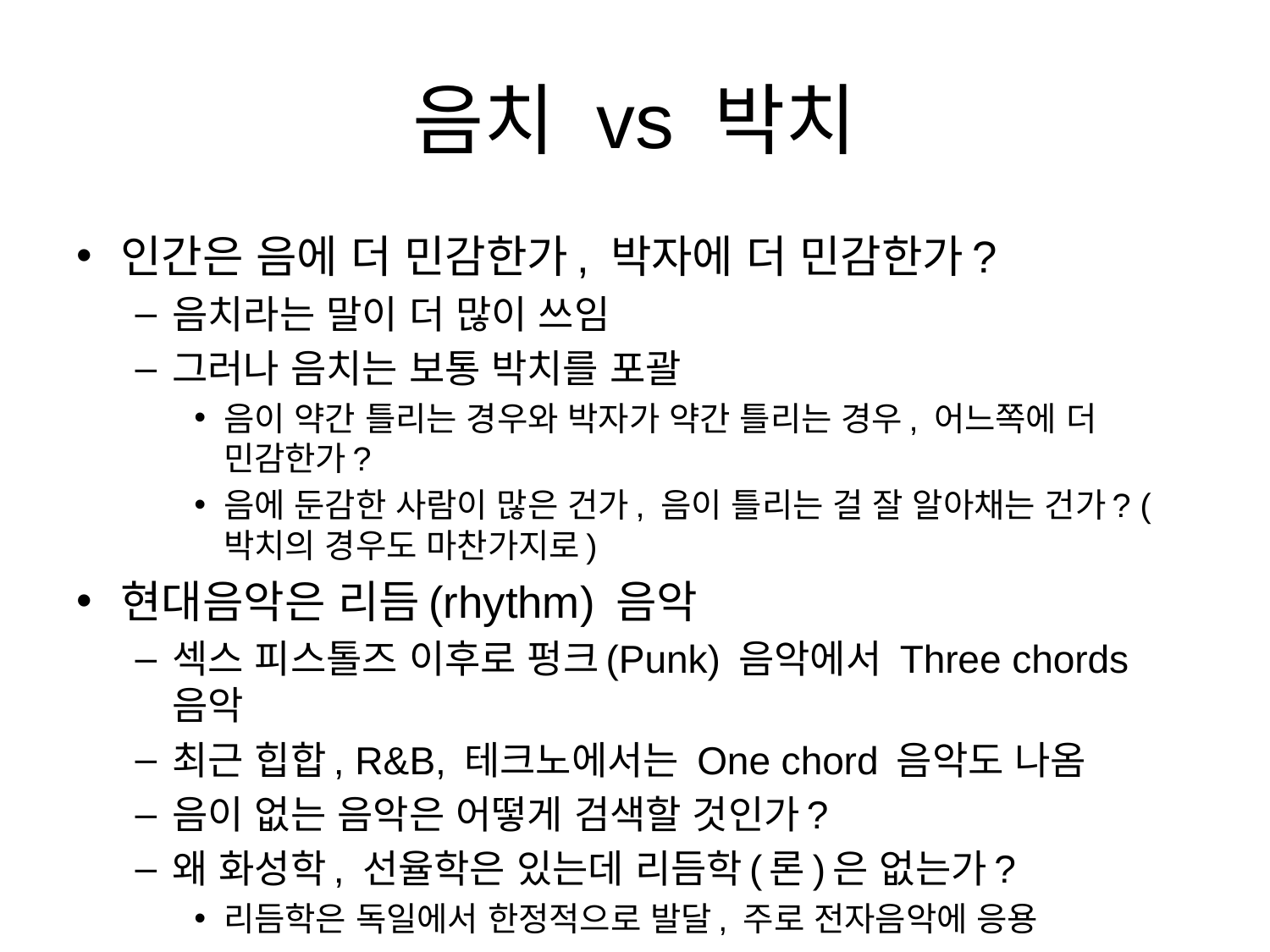

# 음치 vs 박치
인간은 음에 더 민감한가, 박자에 더 민감한가?
음치라는 말이 더 많이 쓰임
그러나 음치는 보통 박치를 포괄
음이 약간 틀리는 경우와 박자가 약간 틀리는 경우, 어느쪽에 더 민감한가?
음에 둔감한 사람이 많은 건가, 음이 틀리는 걸 잘 알아채는 건가? (박치의 경우도 마찬가지로)
현대음악은 리듬(rhythm) 음악
섹스 피스톨즈 이후로 펑크(Punk) 음악에서 Three chords 음악
최근 힙합, R&B, 테크노에서는 One chord 음악도 나옴
음이 없는 음악은 어떻게 검색할 것인가?
왜 화성학, 선율학은 있는데 리듬학(론)은 없는가?
리듬학은 독일에서 한정적으로 발달, 주로 전자음악에 응용